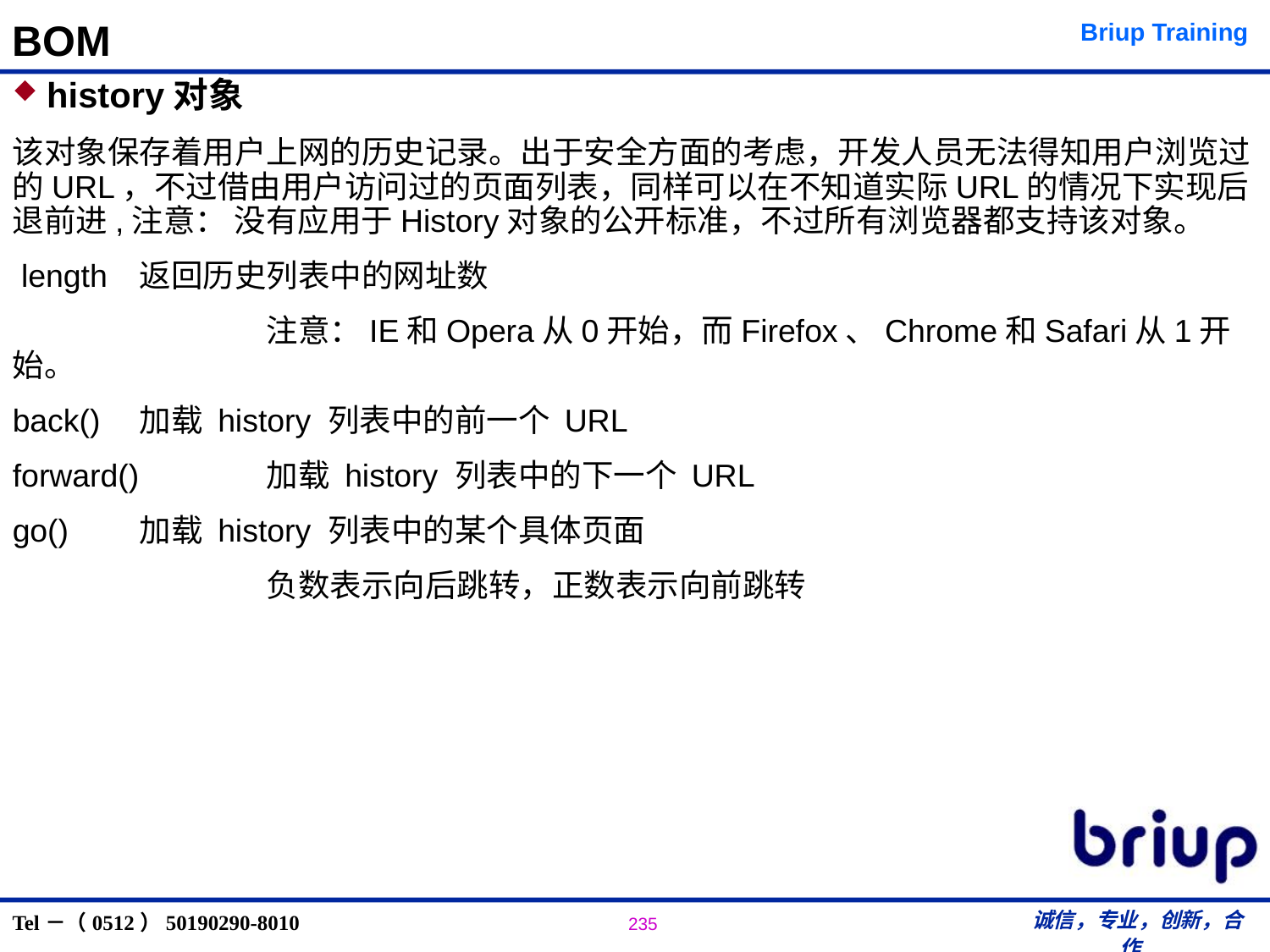

# BOM
 history对象
该对象保存着用户上网的历史记录。出于安全方面的考虑，开发人员无法得知用户浏览过的URL，不过借由用户访问过的页面列表，同样可以在不知道实际URL的情况下实现后退前进,注意： 没有应用于History对象的公开标准，不过所有浏览器都支持该对象。
 length 	返回历史列表中的网址数
		注意：IE和Opera从0开始，而Firefox、Chrome和Safari从1开始。
back() 	加载 history 列表中的前一个 URL
forward() 	加载 history 列表中的下一个 URL
go() 	加载 history 列表中的某个具体页面
		负数表示向后跳转，正数表示向前跳转